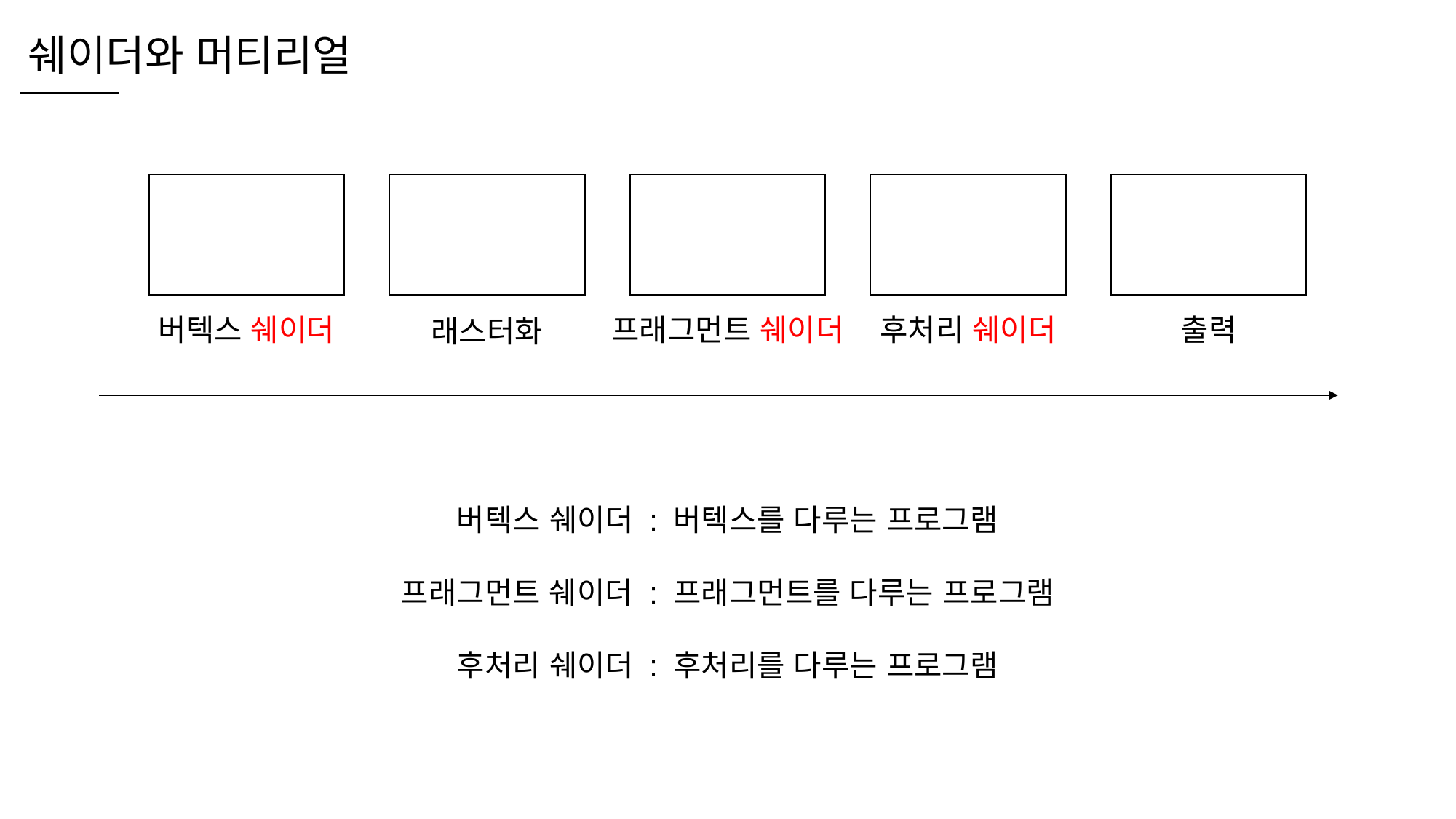

쉐이더와 머티리얼

버텍스 쉐이더
프래그먼트 쉐이더
후처리 쉐이더
출력
래스터화
버텍스 쉐이더 : 버텍스를 다루는 프로그램

프래그먼트 쉐이더 : 프래그먼트를 다루는 프로그램

후처리 쉐이더 : 후처리를 다루는 프로그램